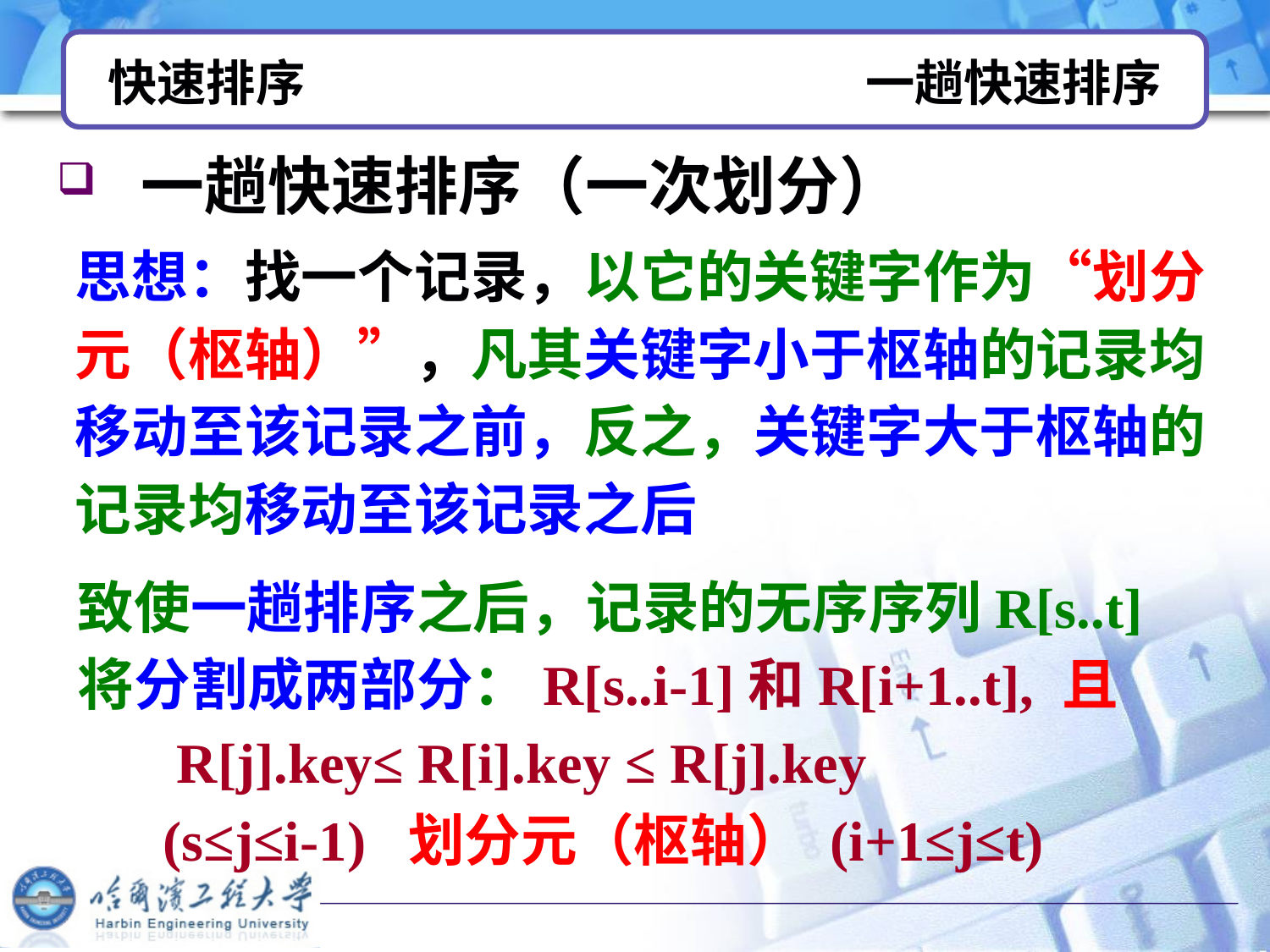

# 快速排序                                                  一趟快速排序
  一趟快速排序（一次划分）
思想：找一个记录，以它的关键字作为“划分元（枢轴）”，凡其关键字小于枢轴的记录均移动至该记录之前，反之，关键字大于枢轴的记录均移动至该记录之后
致使一趟排序之后，记录的无序序列R[s..t]将分割成两部分：R[s..i-1]和R[i+1..t], 且
       R[j].key≤ R[i].key ≤ R[j].key
      (s≤j≤i-1)  划分元（枢轴） (i+1≤j≤t)